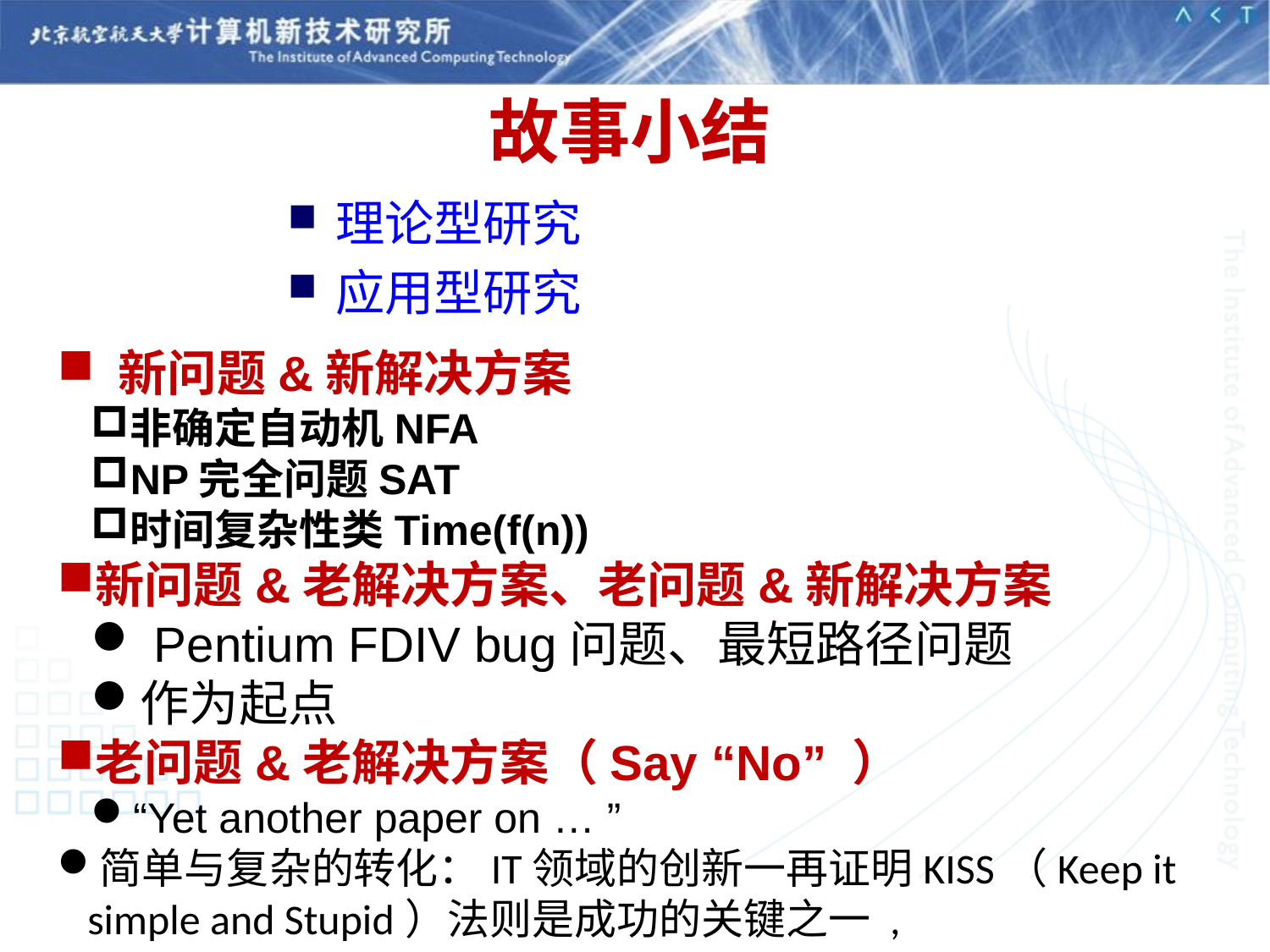

# 故事小结
理论型研究
应用型研究
 新问题&新解决方案
非确定自动机NFA
NP完全问题SAT
时间复杂性类Time(f(n))
新问题&老解决方案、老问题&新解决方案
 Pentium FDIV bug问题、最短路径问题
作为起点
老问题&老解决方案（Say “No” ）
“Yet another paper on … ”
简单与复杂的转化：IT领域的创新一再证明KISS（Keep it simple and Stupid）法则是成功的关键之一 ,